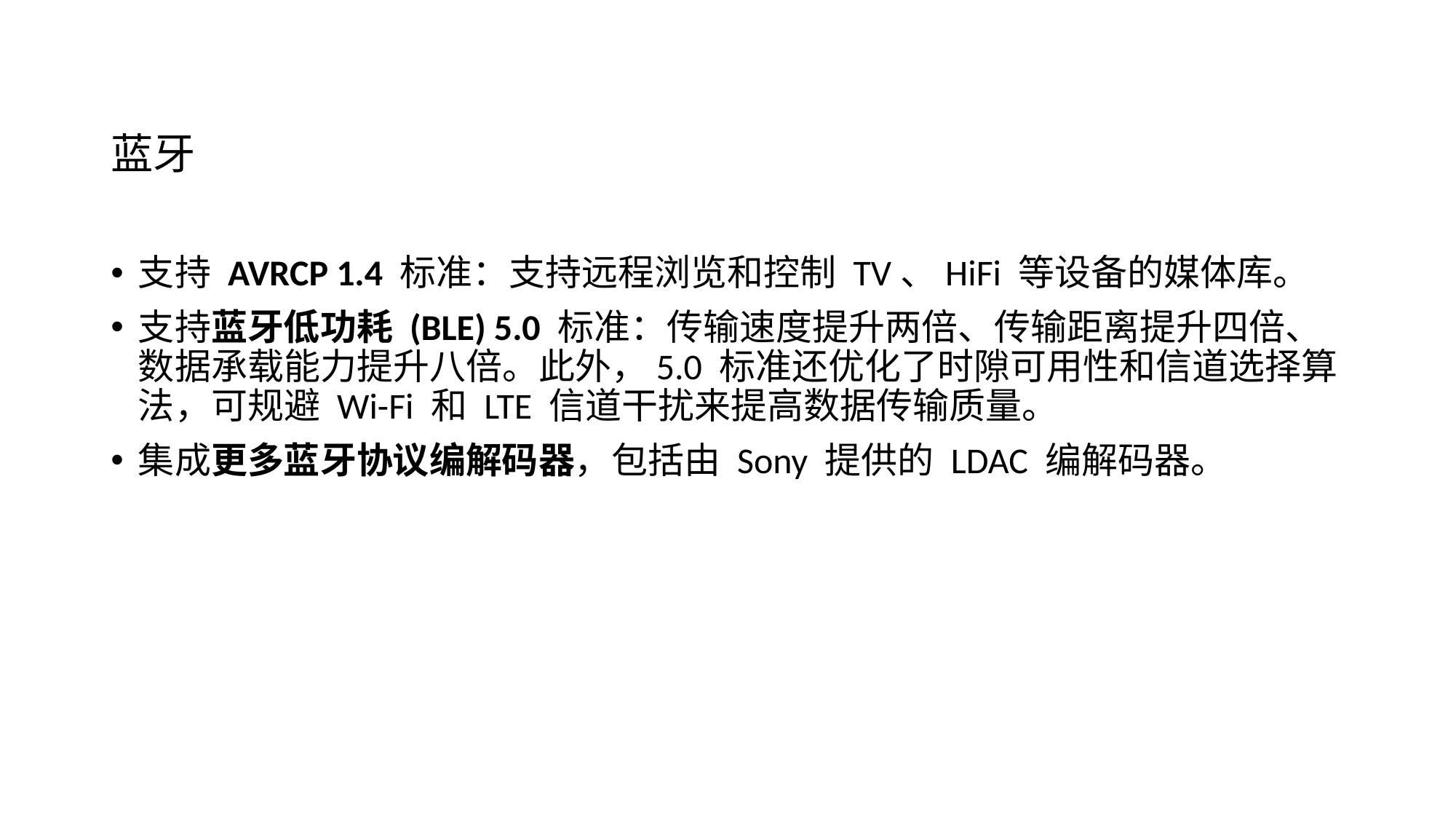

蓝牙

支持 AVRCP 1.4 标准：支持远程浏览和控制 TV、HiFi 等设备的媒体库。
支持蓝牙低功耗 (BLE) 5.0 标准：传输速度提升两倍、传输距离提升四倍、数据承载能力提升八倍。此外，5.0 标准还优化了时隙可用性和信道选择算法，可规避 Wi-Fi 和 LTE 信道干扰来提高数据传输质量。
集成更多蓝牙协议编解码器，包括由 Sony 提供的 LDAC 编解码器。